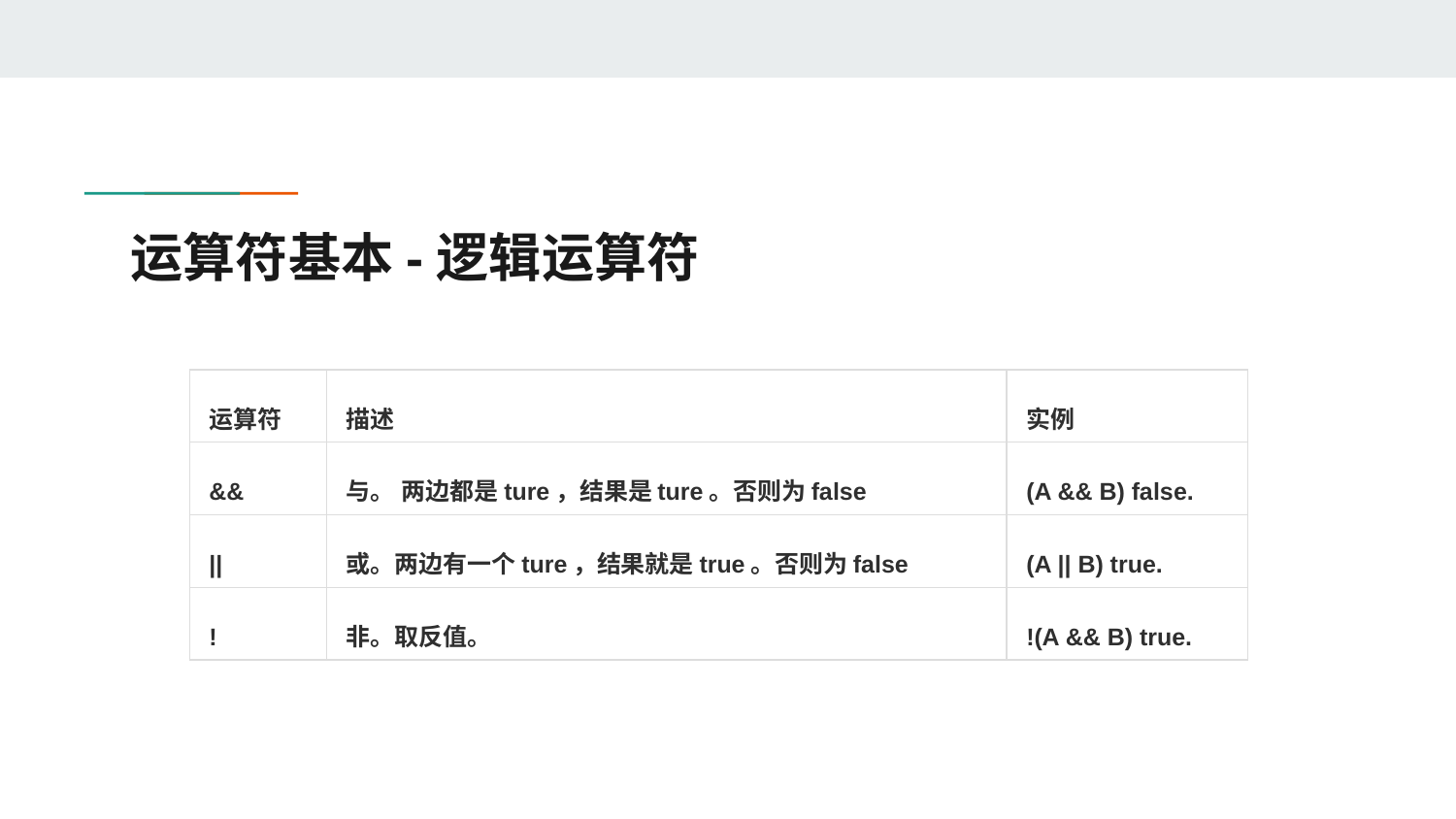

# 运算符基本-逻辑运算符

| 运算符 | 描述 | 实例 |
| --- | --- | --- |
| && | 与。 两边都是ture，结果是ture。否则为false | (A && B) false. |
| || | 或。两边有一个ture，结果就是true。否则为false | (A || B) true. |
| ! | 非。取反值。 | !(A && B) true. |